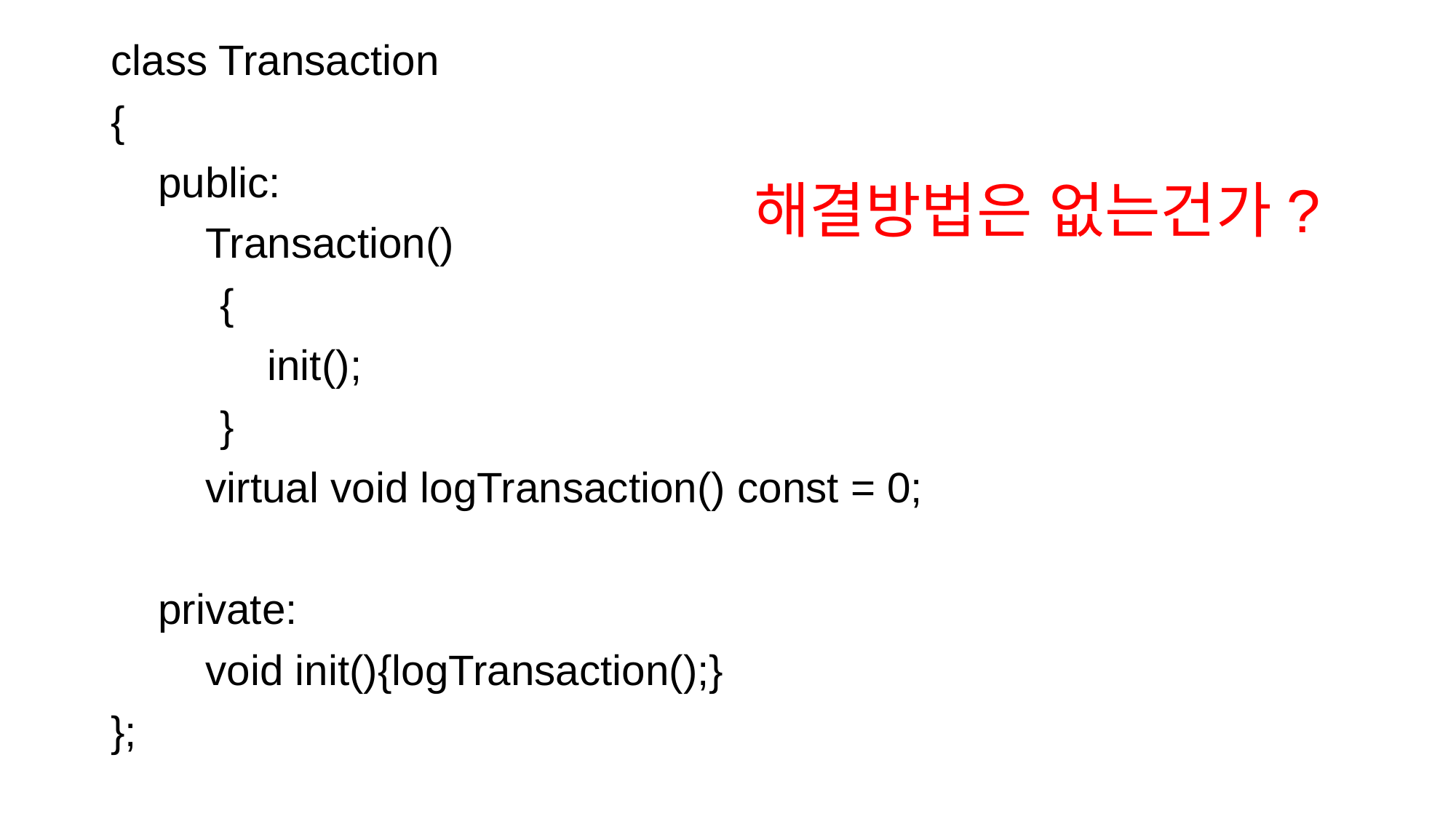

class Transaction
{
    public:
        Transaction()
	{
 	    init();
	}
        virtual void logTransaction() const = 0;

    private:
        void init(){logTransaction();}
};
해결방법은 없는건가?